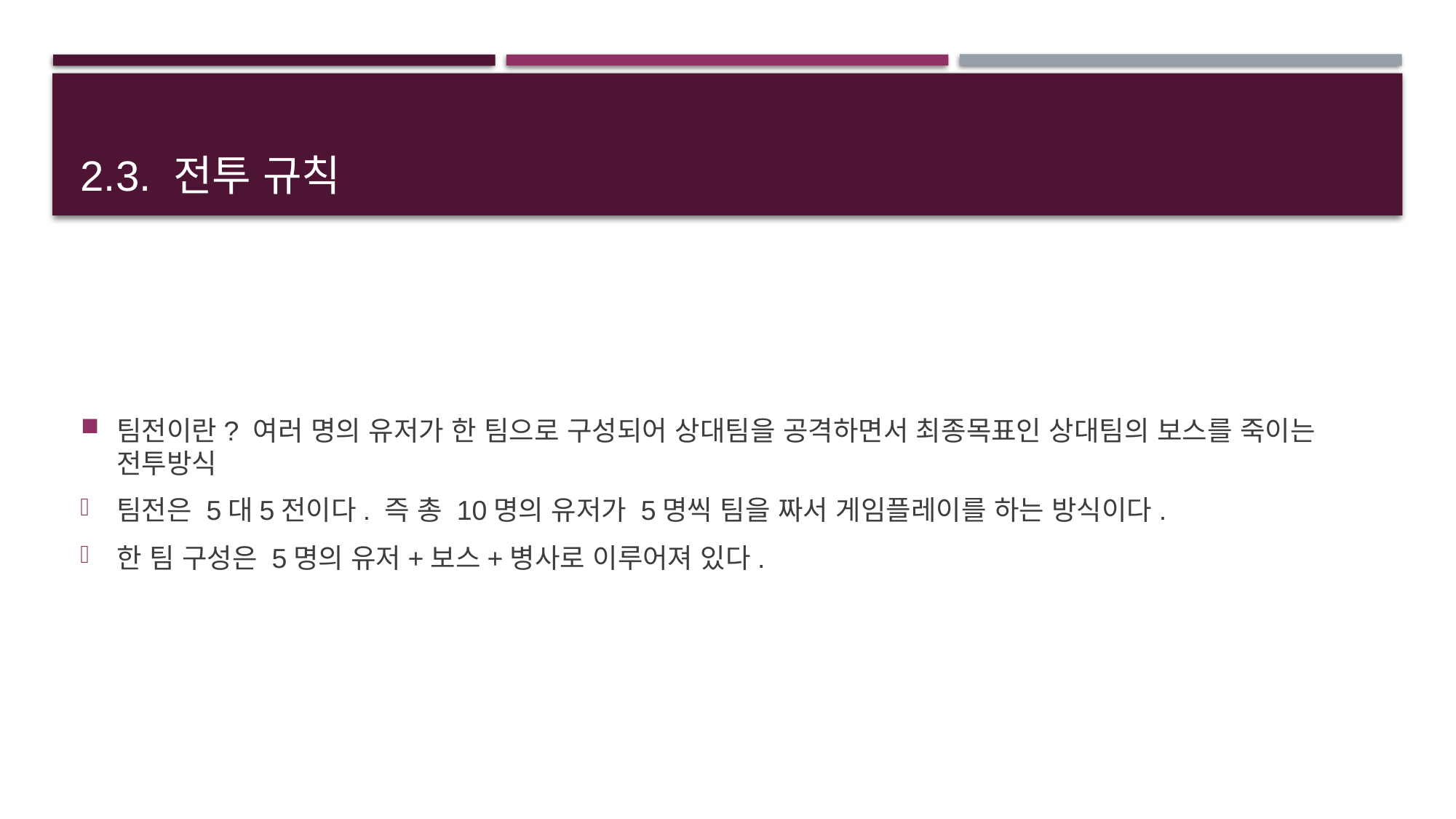

# 2.3. 전투 규칙
팀전이란? 여러 명의 유저가 한 팀으로 구성되어 상대팀을 공격하면서 최종목표인 상대팀의 보스를 죽이는 전투방식
팀전은 5대5전이다. 즉 총 10명의 유저가 5명씩 팀을 짜서 게임플레이를 하는 방식이다.
한 팀 구성은 5명의 유저+보스+병사로 이루어져 있다.